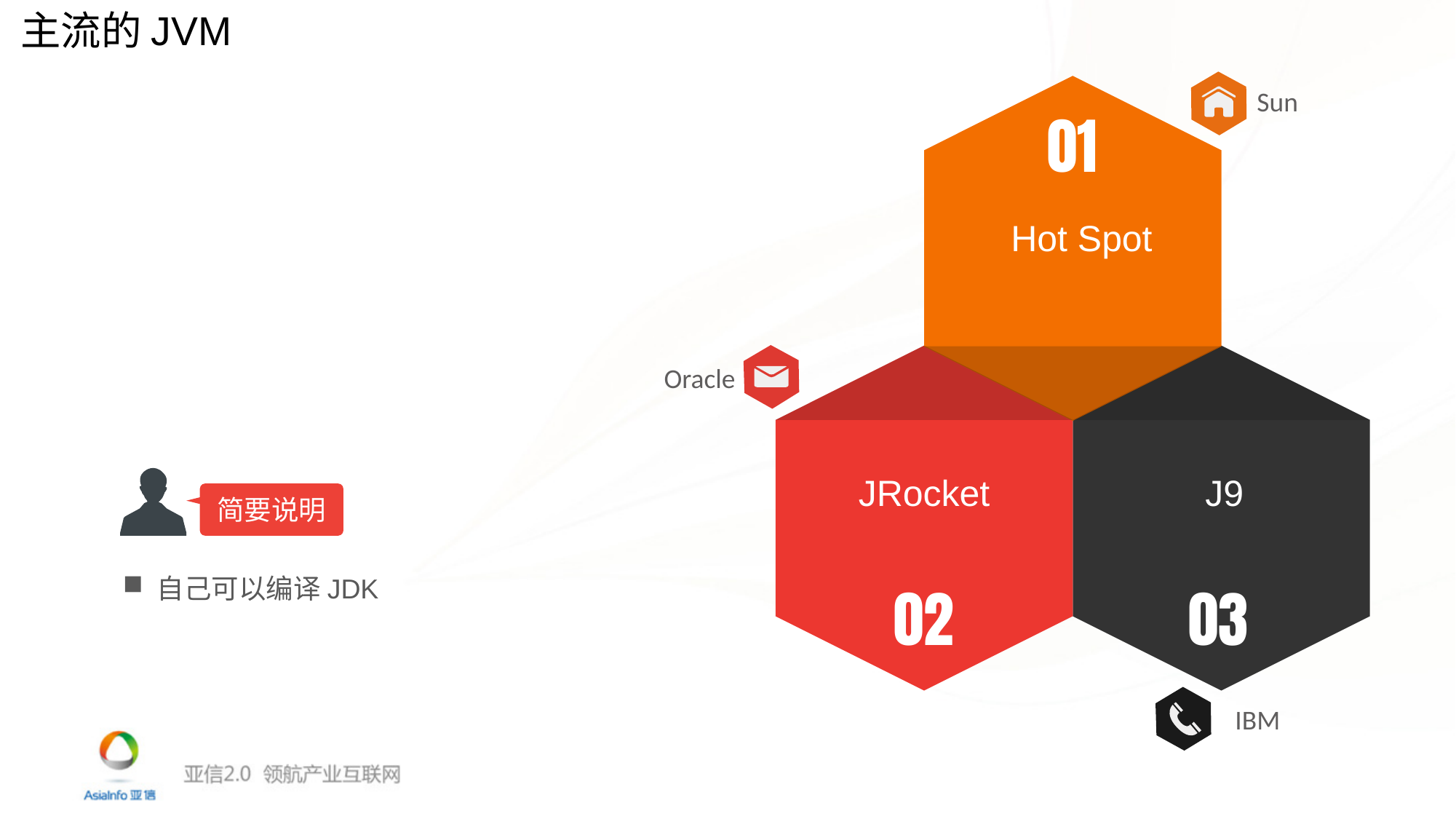

主流的JVM

Sun

01
Hot Spot

Oracle

JRocket
J9
简要说明

自己可以编译JDK
02
03

IBM